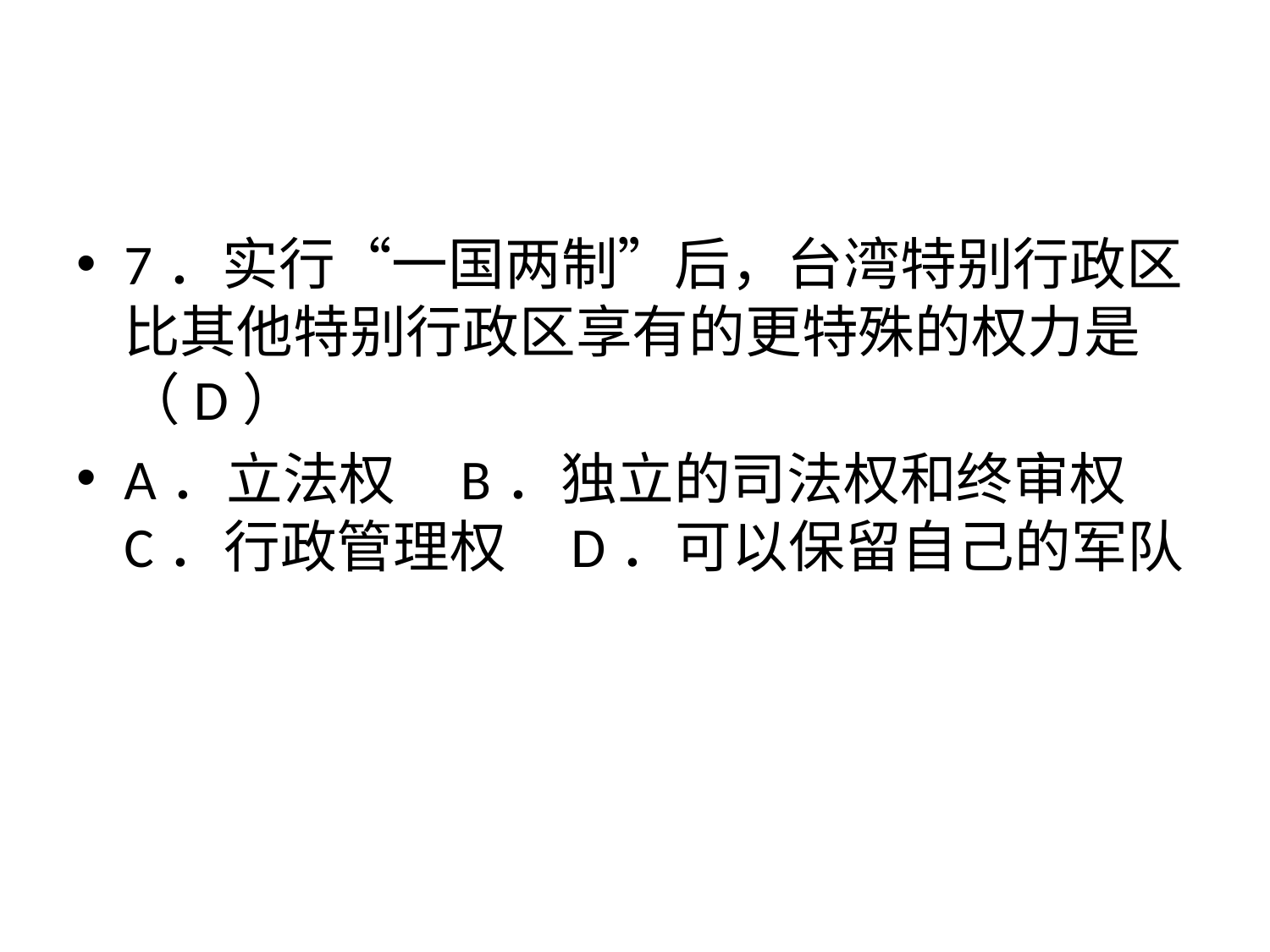

#
7．实行“一国两制”后，台湾特别行政区比其他特别行政区享有的更特殊的权力是（D）
A．立法权    B．独立的司法权和终审权    C．行政管理权    D．可以保留自己的军队